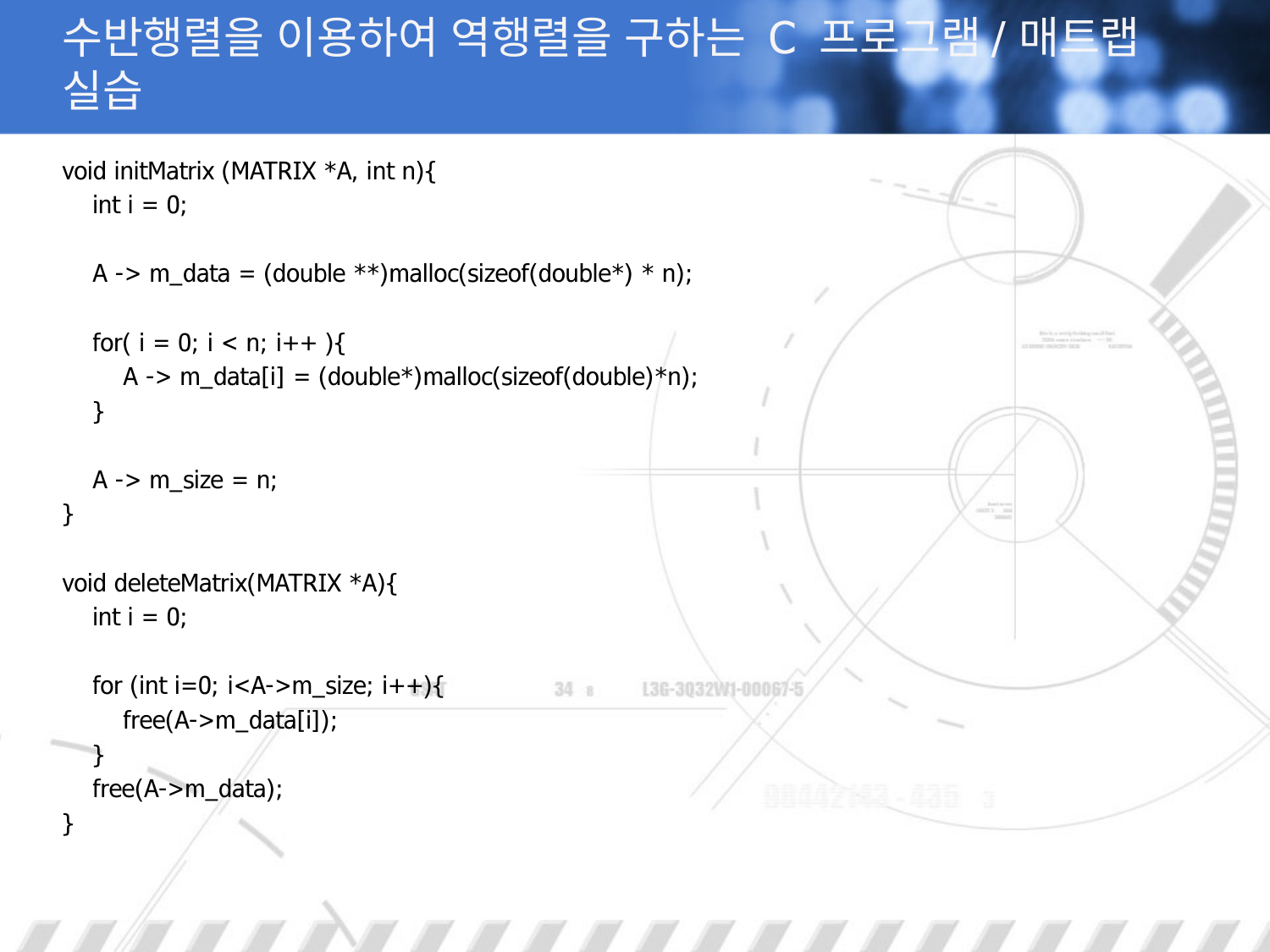

# 수반행렬을 이용하여 역행렬을 구하는 C 프로그램/매트랩 실습
void initMatrix (MATRIX *A, int n){
    int i = 0;

    A -> m_data = (double **)malloc(sizeof(double*) * n);

    for( i = 0; i < n; i++ ){
        A -> m_data[i] = (double*)malloc(sizeof(double)*n);
    }

    A -> m_size = n;
}

void deleteMatrix(MATRIX *A){
    int i = 0;

    for (int i=0; i<A->m_size; i++){
        free(A->m_data[i]);
    }
    free(A->m_data);
}